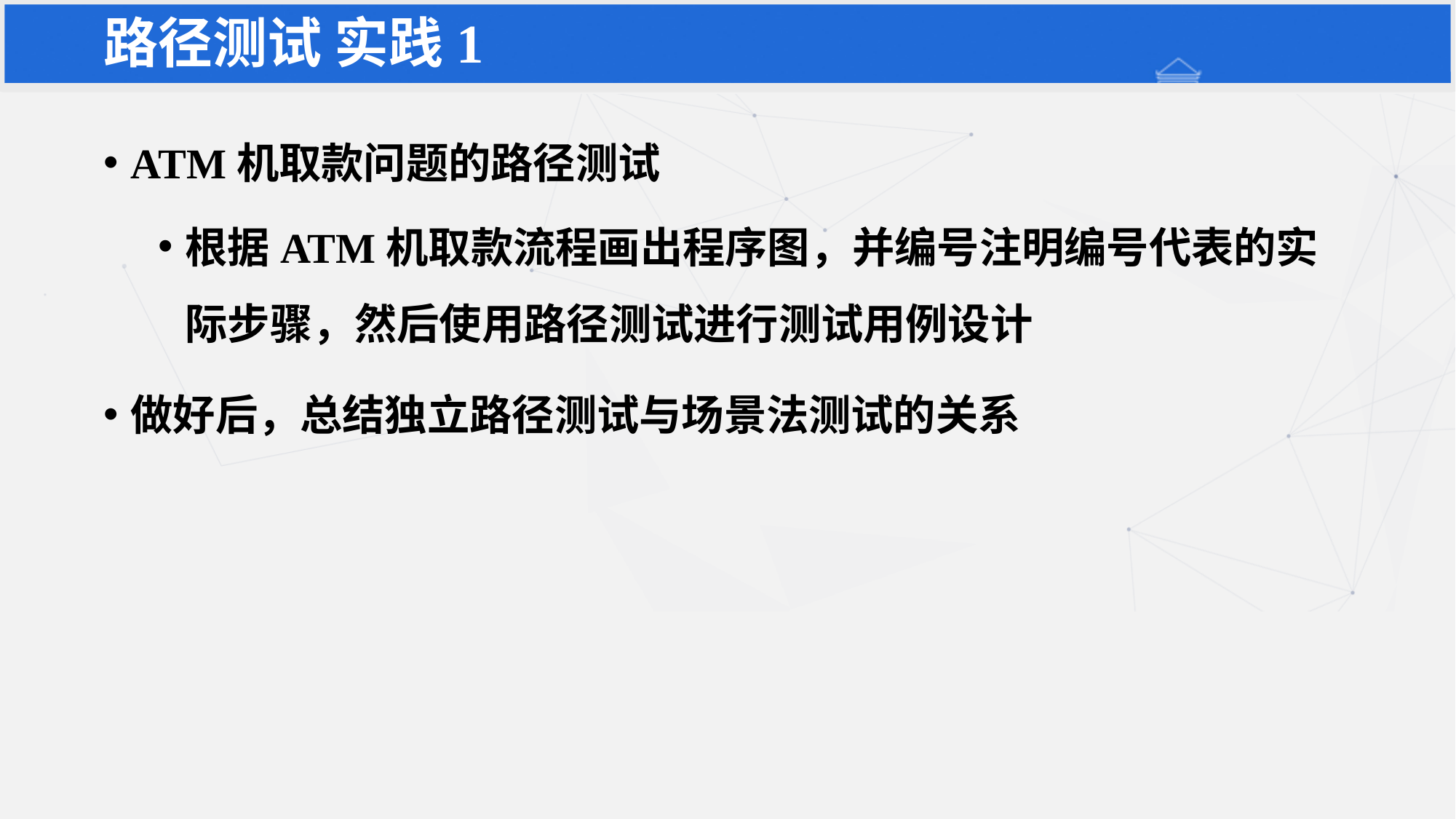

路径测试 实践1
ATM机取款问题的路径测试
根据ATM机取款流程画出程序图，并编号注明编号代表的实际步骤，然后使用路径测试进行测试用例设计
做好后，总结独立路径测试与场景法测试的关系